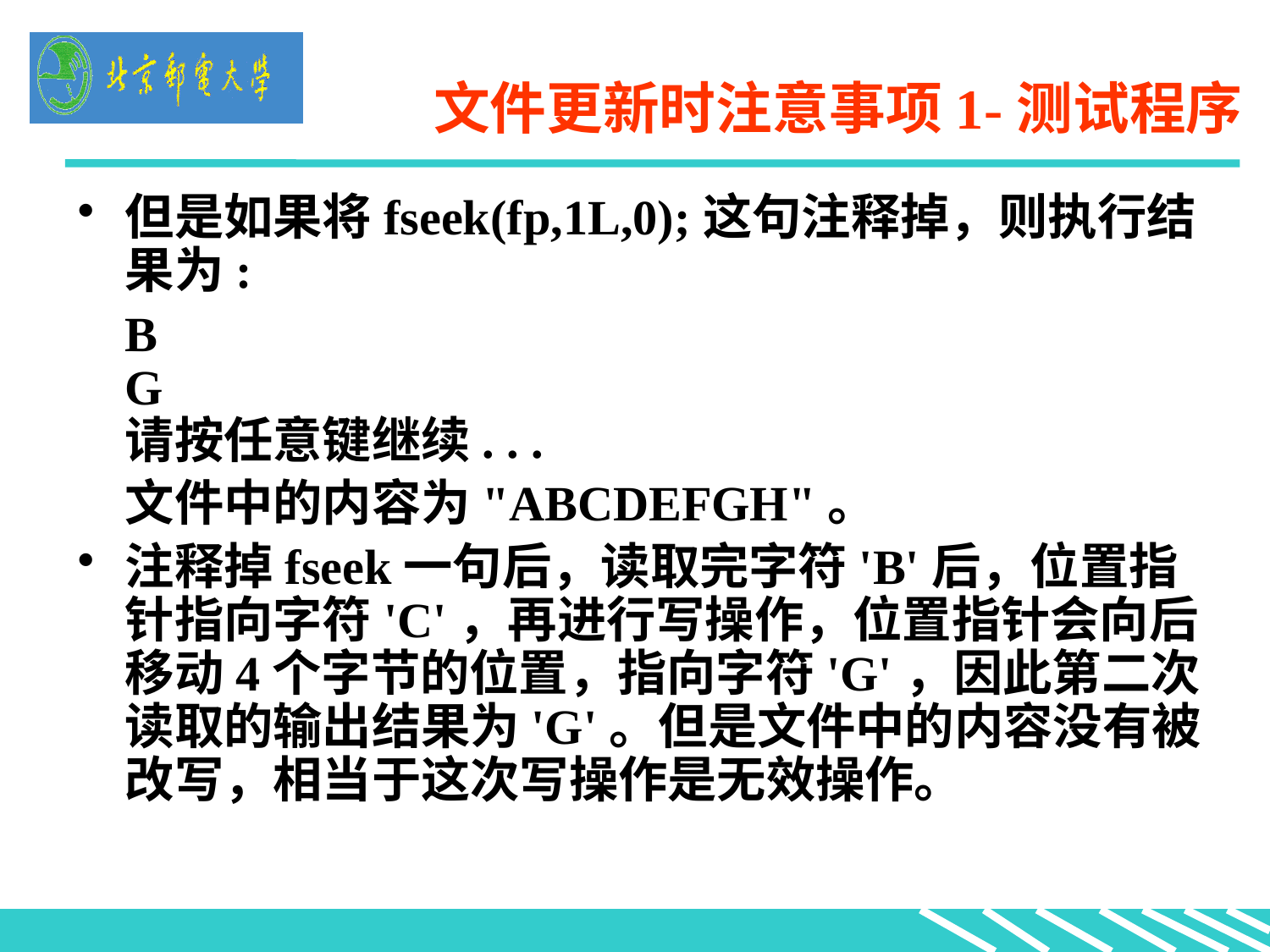

# 文件更新时注意事项1-测试程序
但是如果将fseek(fp,1L,0);这句注释掉，则执行结果为:
	B
G
请按任意键继续. . .
	文件中的内容为"ABCDEFGH"。
注释掉fseek一句后，读取完字符'B'后，位置指针指向字符'C'，再进行写操作，位置指针会向后移动4个字节的位置，指向字符'G'，因此第二次读取的输出结果为'G'。但是文件中的内容没有被改写，相当于这次写操作是无效操作。
43